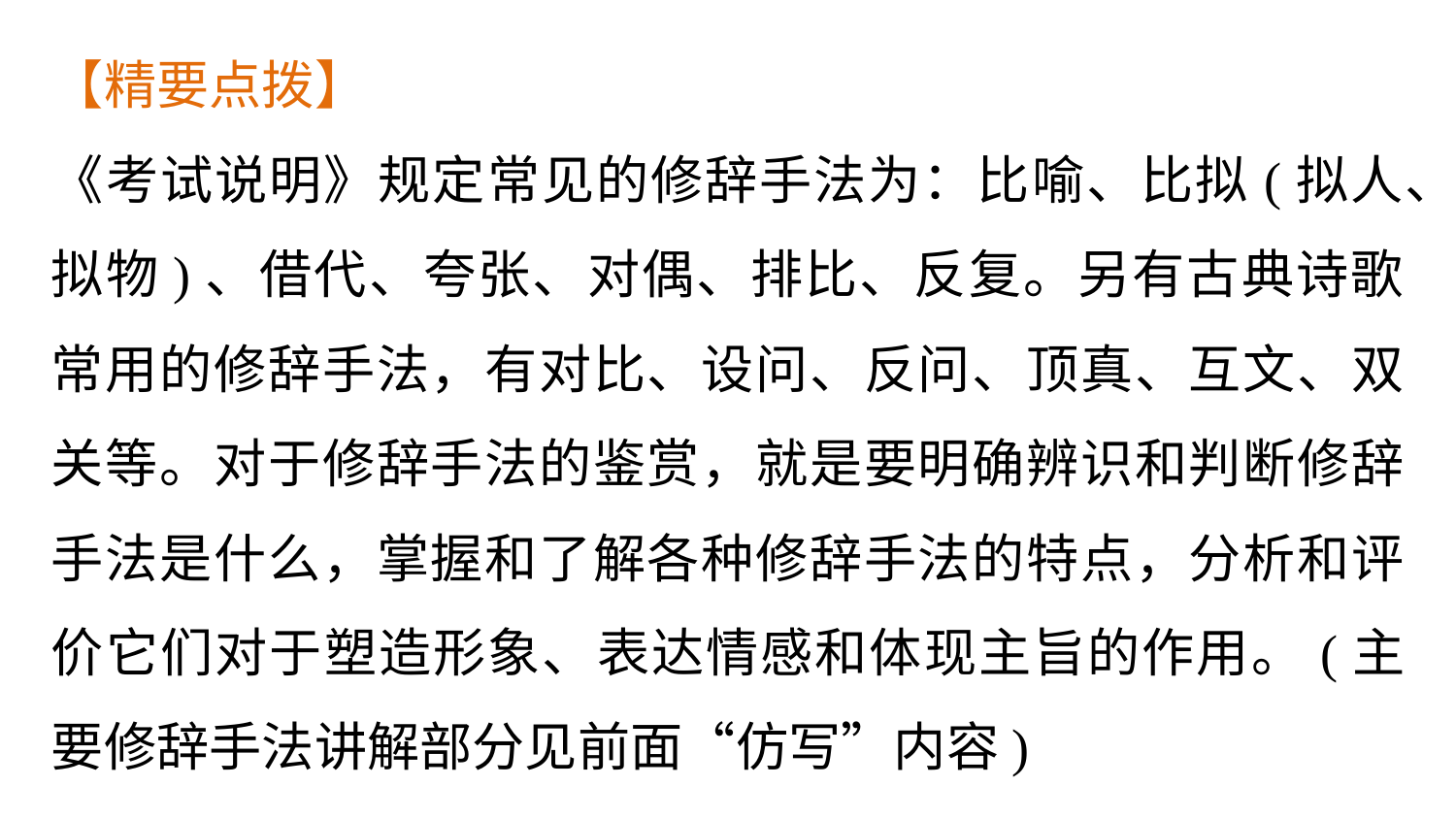

【精要点拨】
《考试说明》规定常见的修辞手法为：比喻、比拟(拟人、拟物)、借代、夸张、对偶、排比、反复。另有古典诗歌常用的修辞手法，有对比、设问、反问、顶真、互文、双关等。对于修辞手法的鉴赏，就是要明确辨识和判断修辞手法是什么，掌握和了解各种修辞手法的特点，分析和评价它们对于塑造形象、表达情感和体现主旨的作用。(主要修辞手法讲解部分见前面“仿写”内容)